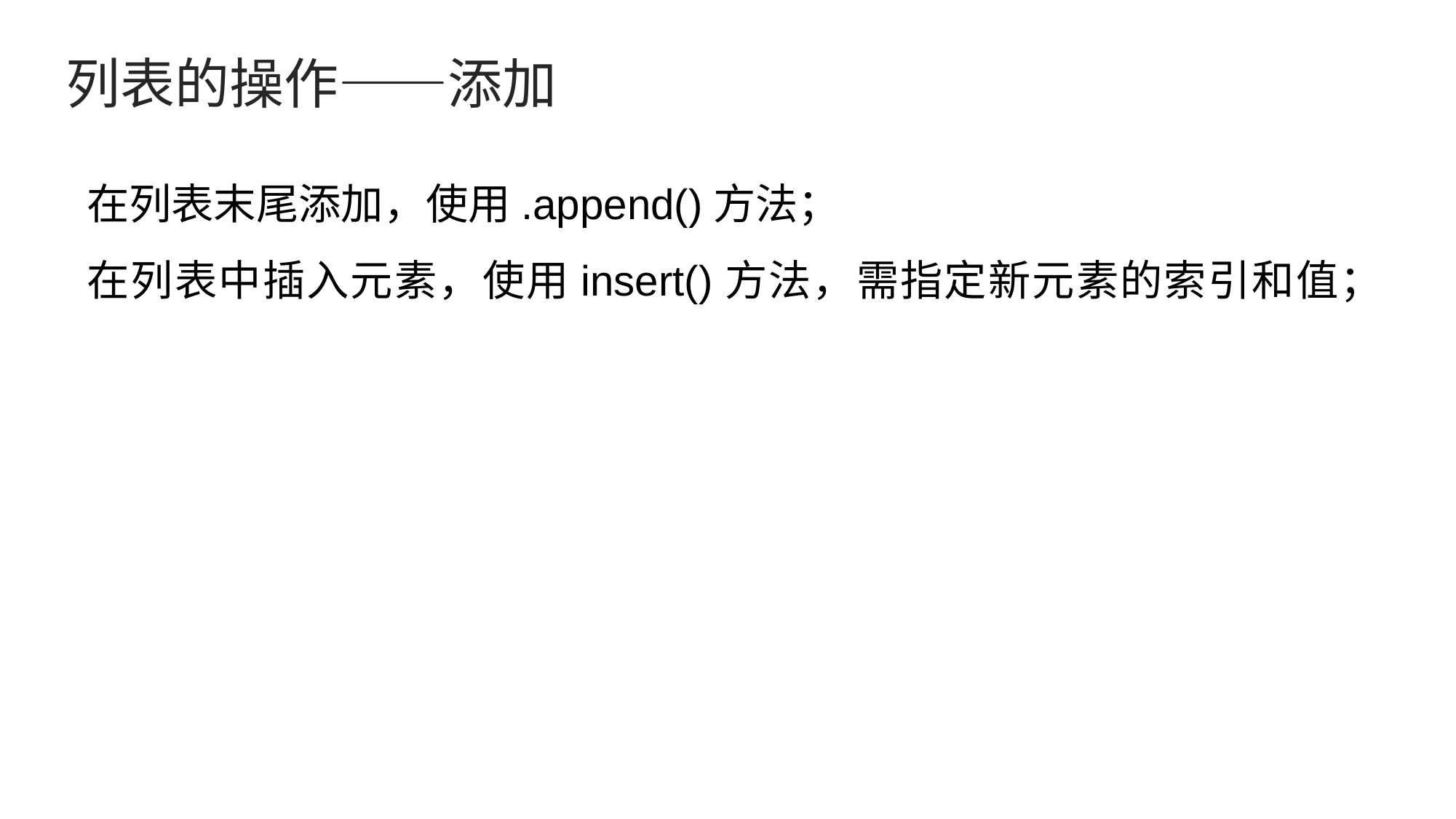

# 列表的操作——添加
在列表末尾添加，使用.append()方法；
在列表中插入元素，使用insert()方法，需指定新元素的索引和值；